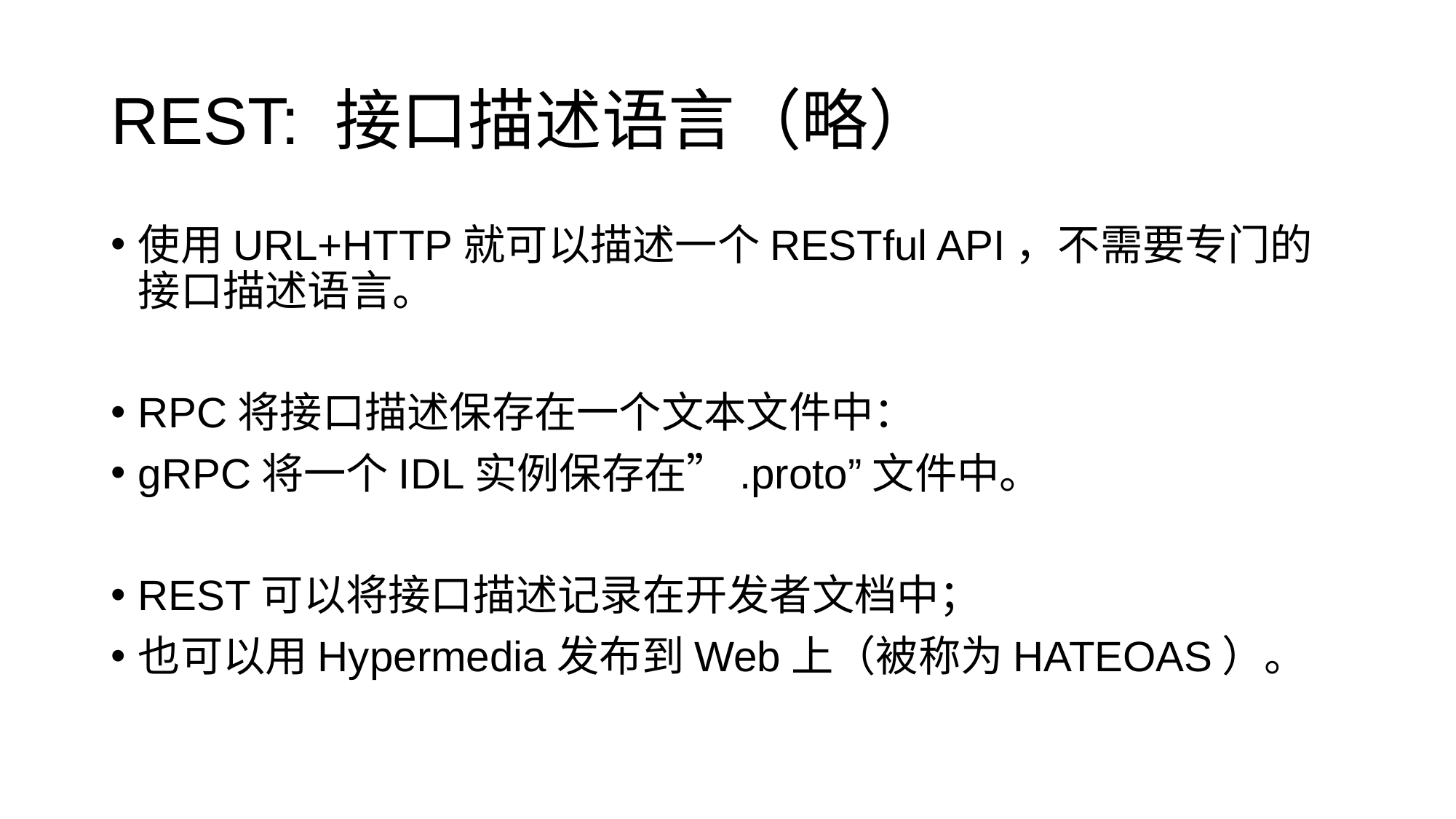

# REST: 接口描述语言（略）
使用URL+HTTP就可以描述一个RESTful API，不需要专门的接口描述语言。

RPC将接口描述保存在一个文本文件中：
gRPC将一个IDL实例保存在”.proto”文件中。

REST可以将接口描述记录在开发者文档中；
也可以用Hypermedia发布到Web上（被称为HATEOAS）。